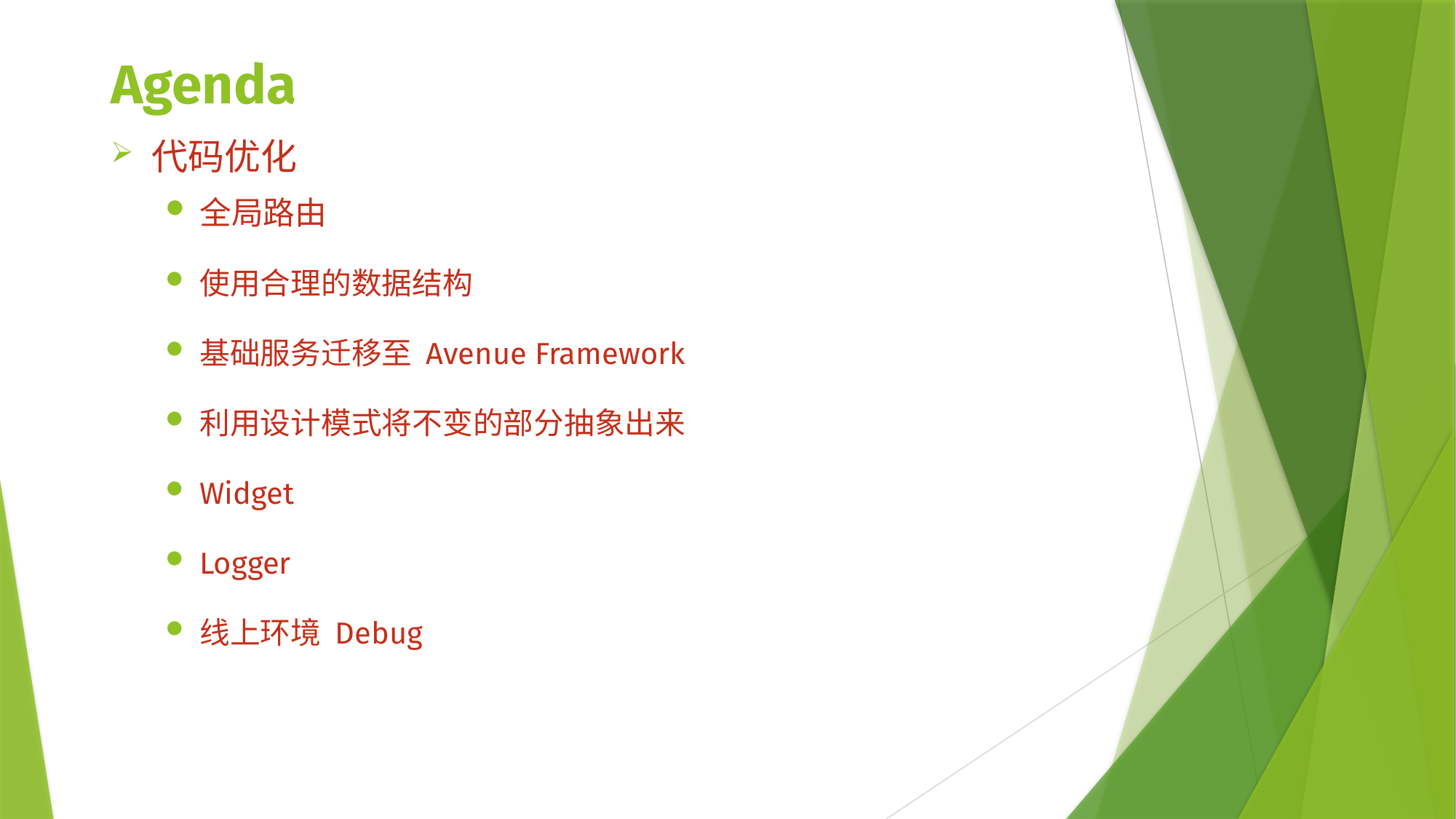

# Agenda
代码优化
全局路由
使用合理的数据结构
基础服务迁移至 Avenue Framework
利用设计模式将不变的部分抽象出来
Widget
Logger
线上环境 Debug